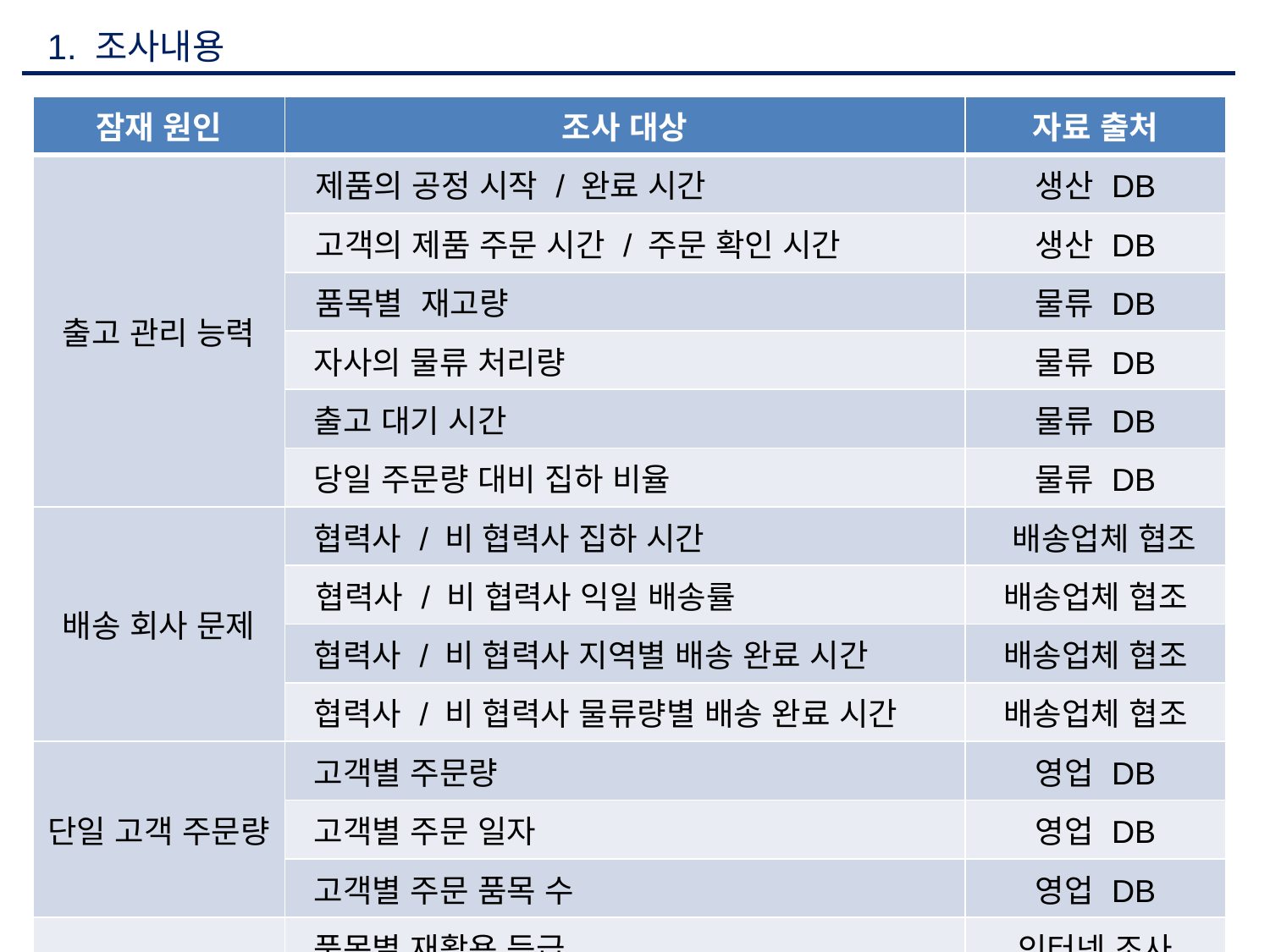

1. 조사내용
| 잠재 원인 | 조사 대상 | 자료 출처 |
| --- | --- | --- |
| 출고 관리 능력 | 제품의 공정 시작 / 완료 시간 | 생산 DB |
|  | 고객의 제품 주문 시간 / 주문 확인 시간 | 생산 DB |
|  | 품목별 재고량 | 물류 DB |
|  | 자사의 물류 처리량 | 물류 DB |
|  | 출고 대기 시간 | 물류 DB |
|  | 당일 주문량 대비 집하 비율 | 물류 DB |
| 배송 회사 문제 | 협력사 / 비 협력사 집하 시간 | 배송업체 협조 |
|  | 협력사 / 비 협력사 익일 배송률 | 배송업체 협조 |
|  | 협력사 / 비 협력사 지역별 배송 완료 시간 | 배송업체 협조 |
|  | 협력사 / 비 협력사 물류량별 배송 완료 시간 | 배송업체 협조 |
| 단일 고객 주문량 | 고객별 주문량 | 영업 DB |
|  | 고객별 주문 일자 | 영업 DB |
|  | 고객별 주문 품목 수 | 영업 DB |
| 재활용율 | 품목별 재활용 등급 | 인터넷 조사 |
|  | 품목별 주문량 | 영업 DB |